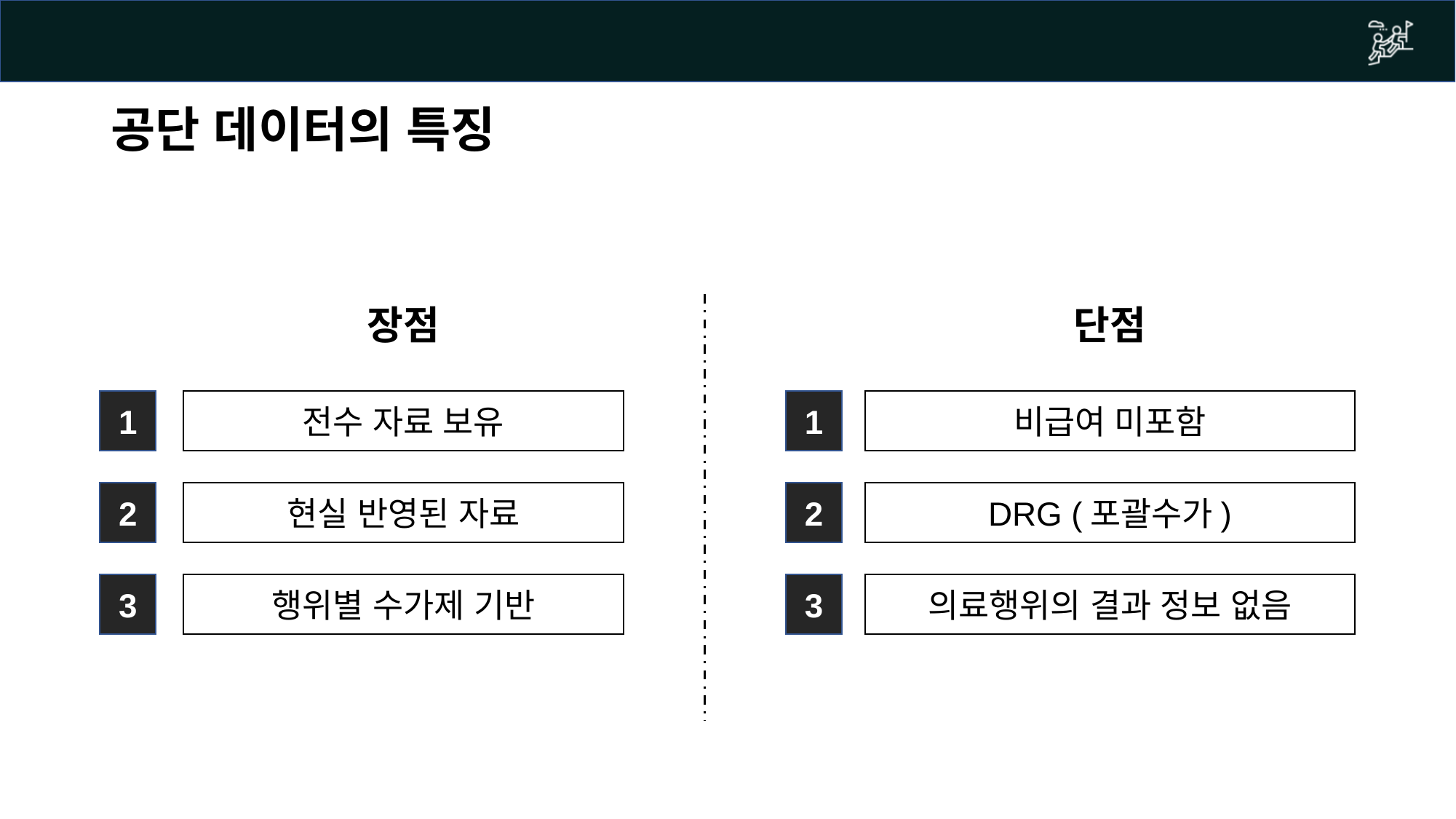

# 공단 데이터의 특징
장점
단점
1
전수 자료 보유
1
비급여 미포함
2
2
현실 반영된 자료
DRG (포괄수가)
3
3
행위별 수가제 기반
의료행위의 결과 정보 없음